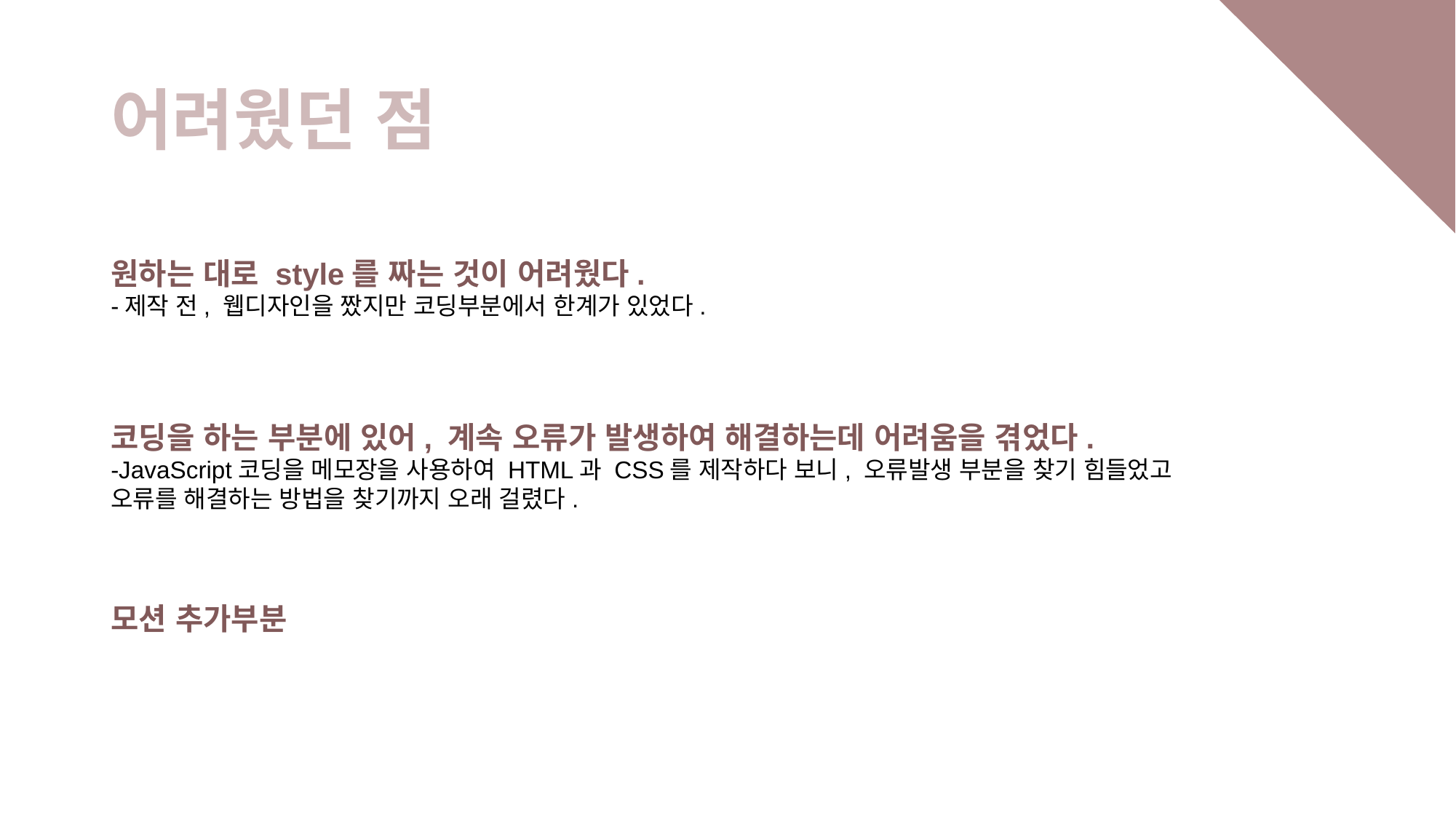

# 어려웠던 점
원하는 대로 style를 짜는 것이 어려웠다.
-제작 전, 웹디자인을 짰지만 코딩부분에서 한계가 있었다.

코딩을 하는 부분에 있어, 계속 오류가 발생하여 해결하는데 어려움을 겪었다.
-JavaScript코딩을 메모장을 사용하여 HTML과 CSS를 제작하다 보니, 오류발생 부분을 찾기 힘들었고 오류를 해결하는 방법을 찾기까지 오래 걸렸다.

모션 추가부분